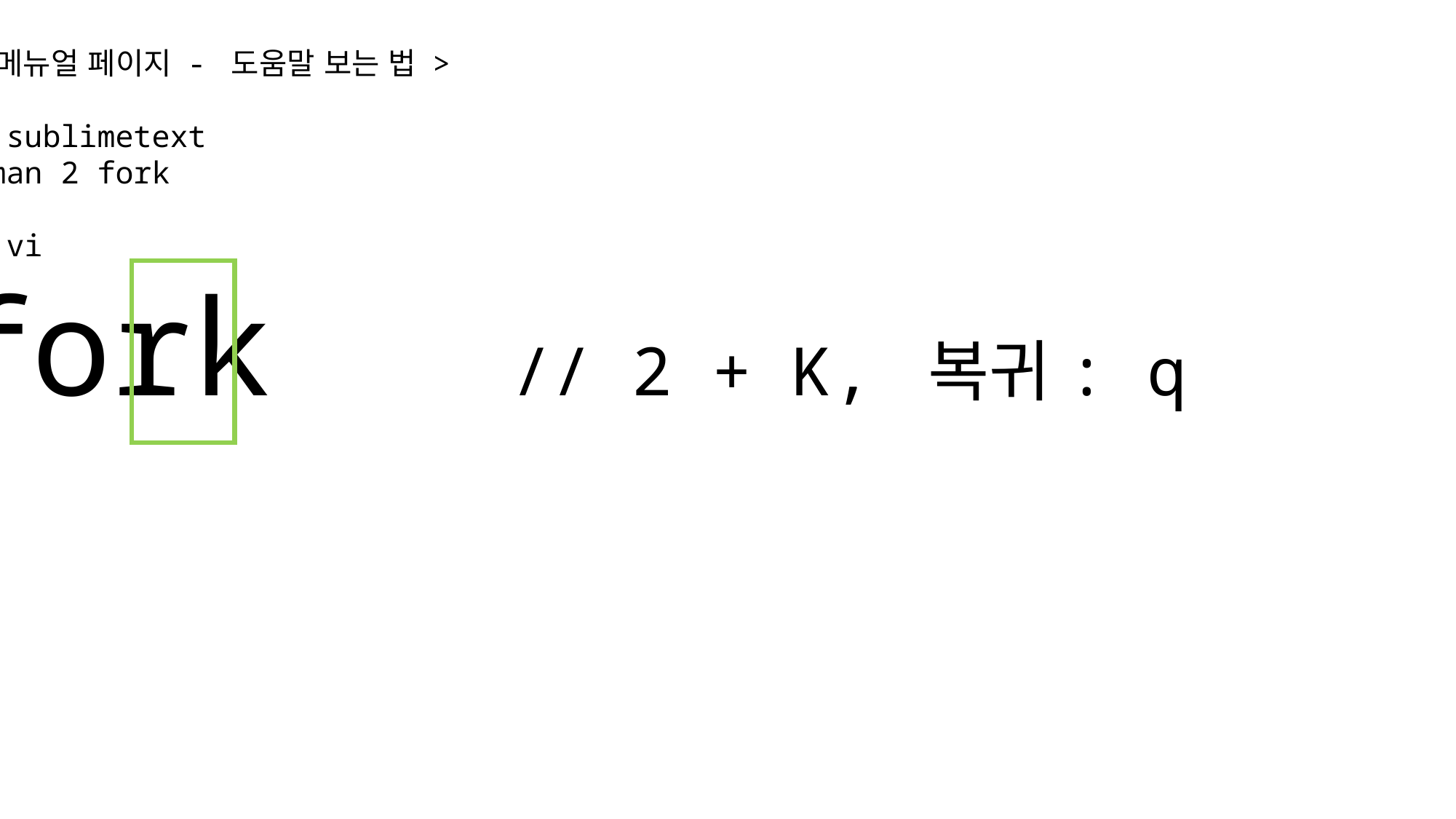

< 메뉴얼 페이지 - 도움말 보는 법 >

// sublimetext
# man 2 fork

// vi
fork   // 2 + K, 복귀: q